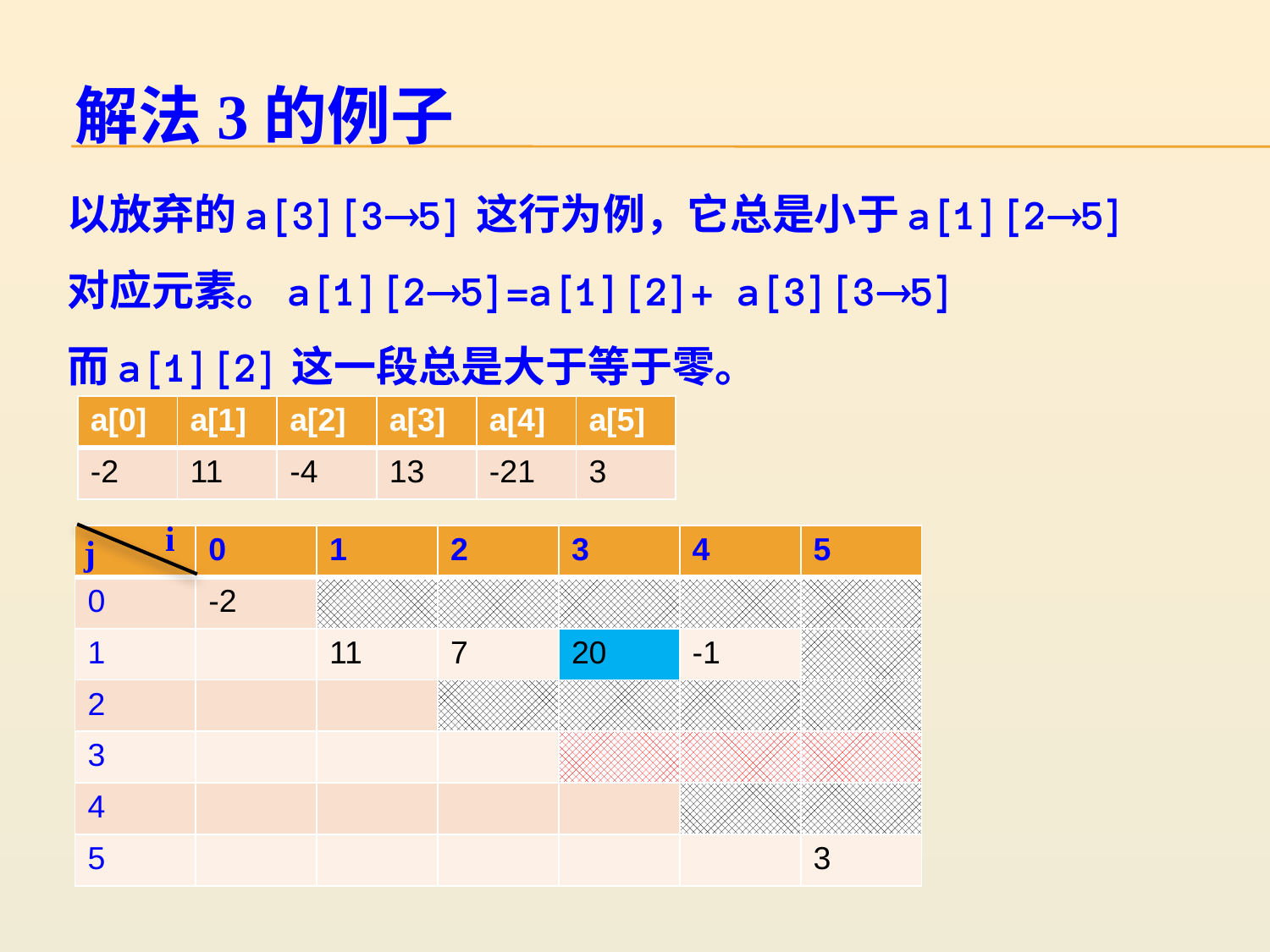

解法3的例子
以放弃的a[3][3→5]这行为例，它总是小于a[1][2→5]
对应元素。a[1][2→5]=a[1][2]+ a[3][3→5]
而a[1][2]这一段总是大于等于零。
| a[0] | a[1] | a[2] | a[3] | a[4] | a[5] |
| --- | --- | --- | --- | --- | --- |
| -2 | 11 | -4 | 13 | -21 | 3 |
i
|  | 0 | 1 | 2 | 3 | 4 | 5 |
| --- | --- | --- | --- | --- | --- | --- |
| 0 | -2 |  |  |  |  |  |
| 1 |  | 11 | 7 | 20 | -1 |  |
| 2 |  |  |  |  |  |  |
| 3 |  |  |  |  |  |  |
| 4 |  |  |  |  |  |  |
| 5 |  |  |  |  |  | 3 |
j